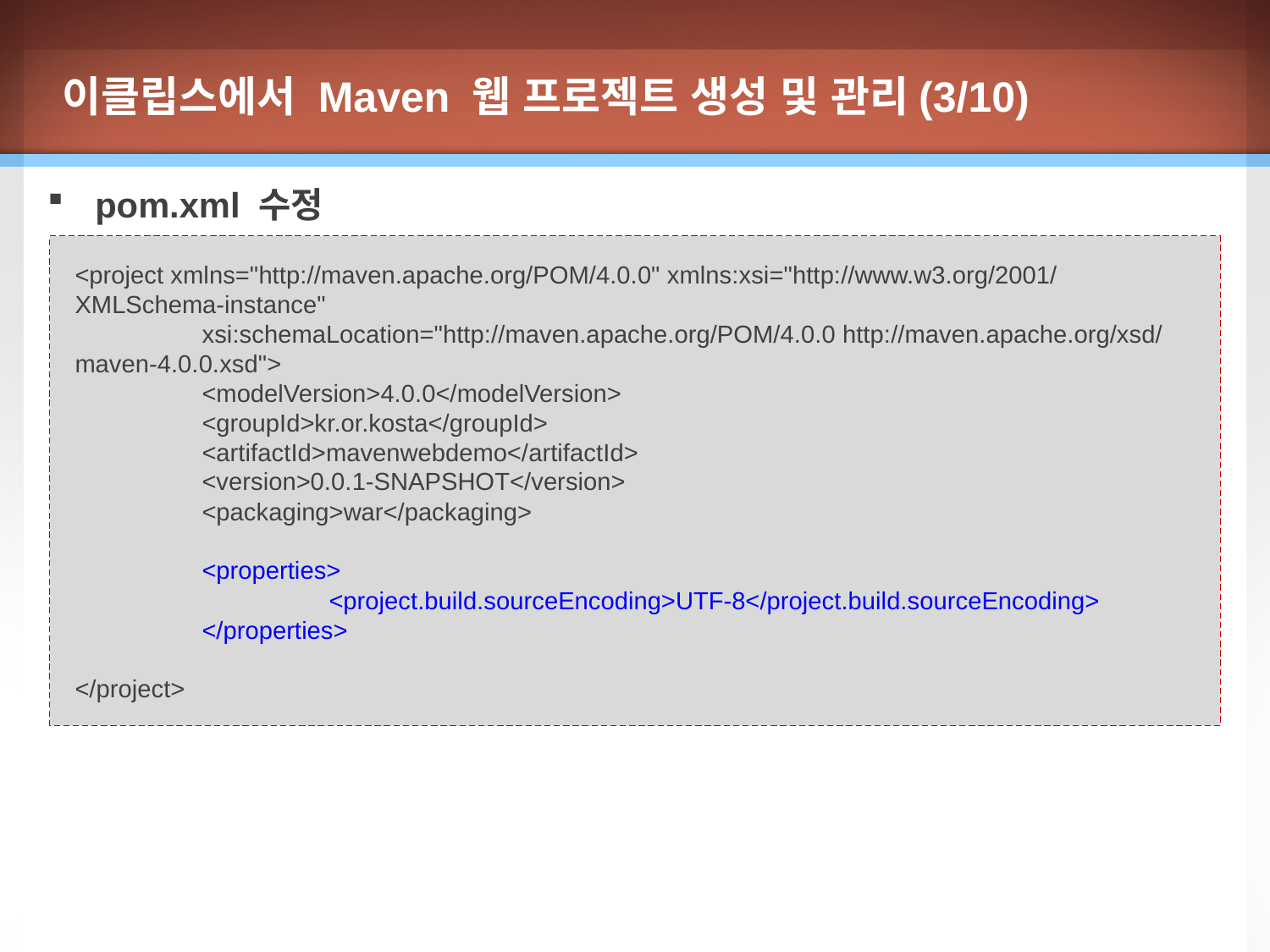

이클립스에서 Maven 웹 프로젝트 생성 및 관리(3/10)
pom.xml 수정
<project xmlns="http://maven.apache.org/POM/4.0.0" xmlns:xsi="http://www.w3.org/2001/XMLSchema-instance"
	xsi:schemaLocation="http://maven.apache.org/POM/4.0.0 http://maven.apache.org/xsd/maven-4.0.0.xsd">
	<modelVersion>4.0.0</modelVersion>
	<groupId>kr.or.kosta</groupId>
	<artifactId>mavenwebdemo</artifactId>
	<version>0.0.1-SNAPSHOT</version>
	<packaging>war</packaging>

	<properties>
		<project.build.sourceEncoding>UTF-8</project.build.sourceEncoding>
	</properties>

</project>